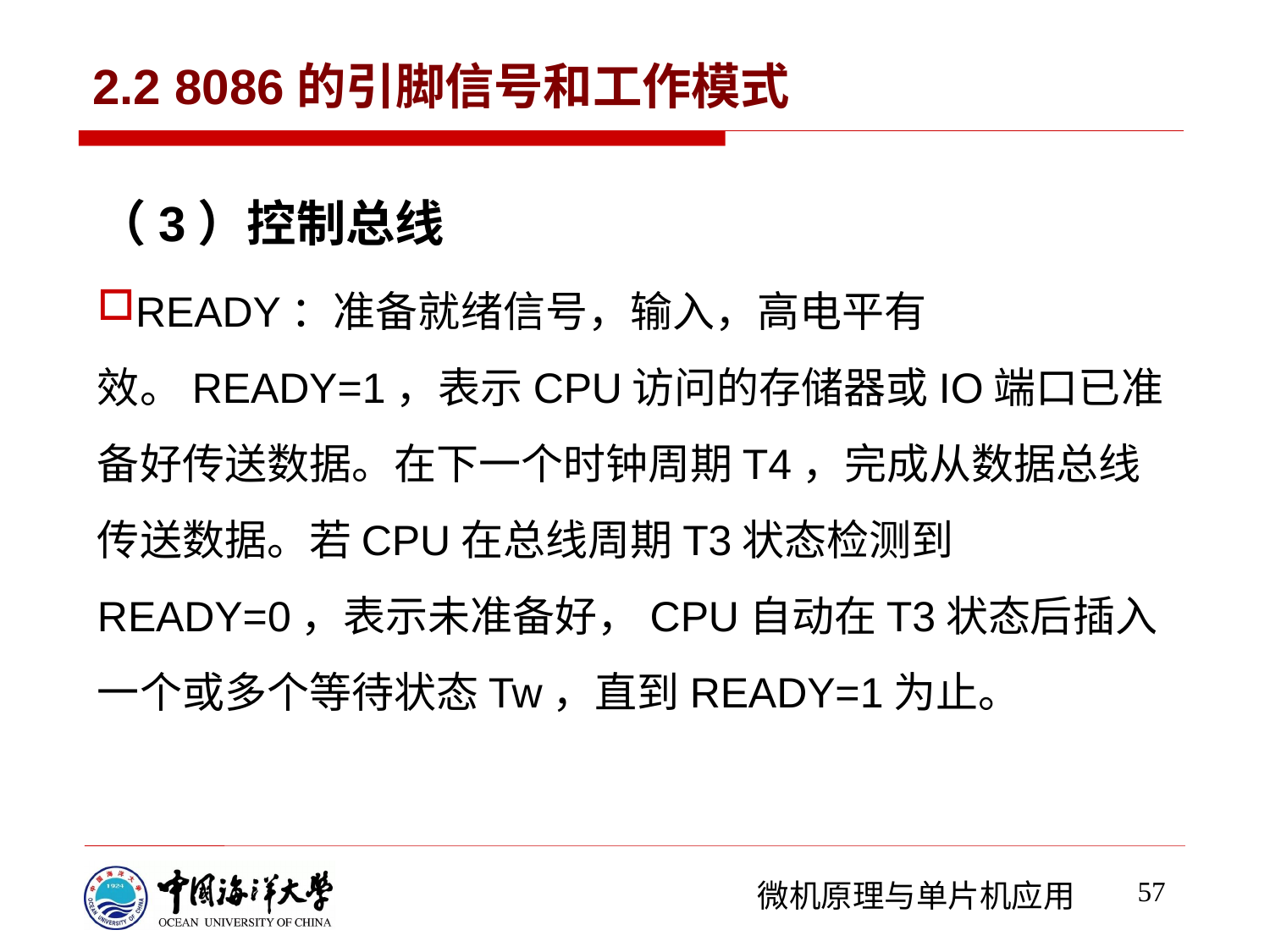

# 2.2 8086的引脚信号和工作模式
（3）控制总线
READY：准备就绪信号，输入，高电平有效。READY=1，表示CPU访问的存储器或IO端口已准备好传送数据。在下一个时钟周期T4，完成从数据总线传送数据。若CPU在总线周期T3状态检测到READY=0，表示未准备好，CPU自动在T3状态后插入一个或多个等待状态Tw，直到READY=1为止。

57